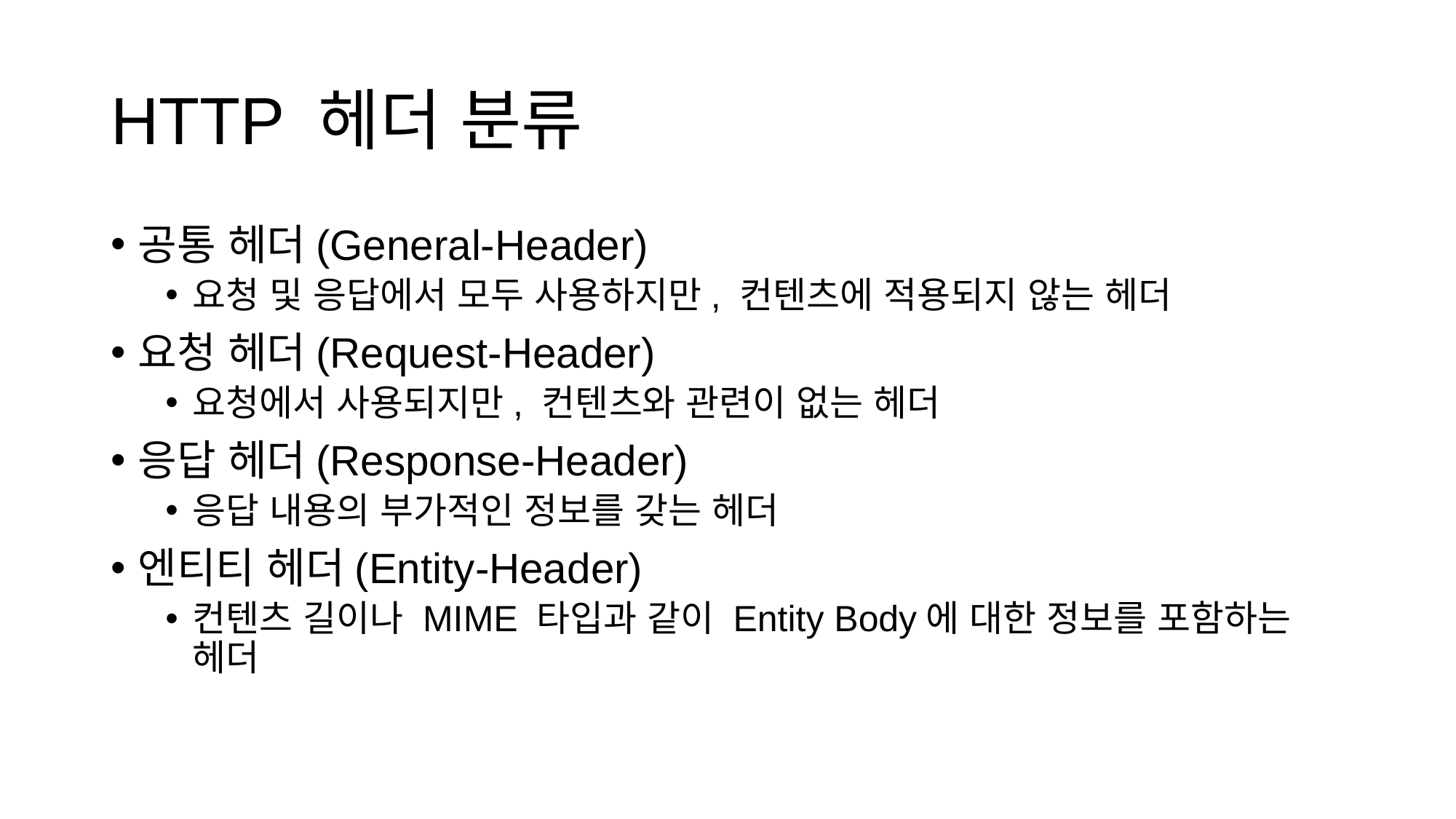

# HTTP 헤더 분류
공통 헤더(General-Header)
요청 및 응답에서 모두 사용하지만, 컨텐츠에 적용되지 않는 헤더
요청 헤더(Request-Header)
요청에서 사용되지만, 컨텐츠와 관련이 없는 헤더
응답 헤더(Response-Header)
응답 내용의 부가적인 정보를 갖는 헤더
엔티티 헤더(Entity-Header)
컨텐츠 길이나 MIME 타입과 같이 Entity Body에 대한 정보를 포함하는 헤더